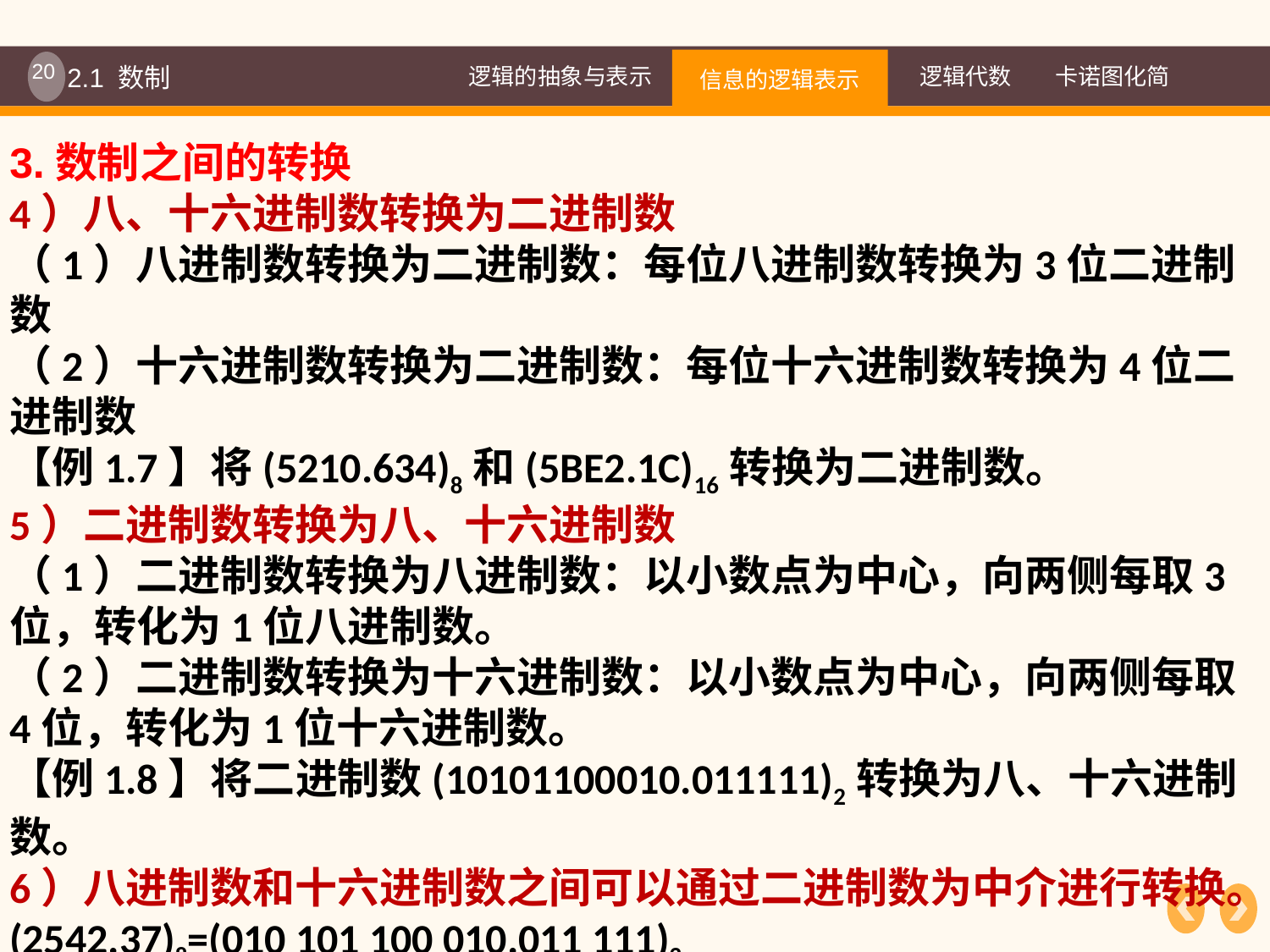

2.1 数制
3.数制之间的转换
4）八、十六进制数转换为二进制数
（1）八进制数转换为二进制数：每位八进制数转换为3位二进制数
（2）十六进制数转换为二进制数：每位十六进制数转换为4位二进制数
【例1.7】将(5210.634)8和(5BE2.1C)16转换为二进制数。
5）二进制数转换为八、十六进制数
（1）二进制数转换为八进制数：以小数点为中心，向两侧每取3位，转化为1位八进制数。
（2）二进制数转换为十六进制数：以小数点为中心，向两侧每取4位，转化为1位十六进制数。
【例1.8】将二进制数(10101100010.011111)2转换为八、十六进制数。
6）八进制数和十六进制数之间可以通过二进制数为中介进行转换。
(2542.37)8=(010 101 100 010.011 111)2
=(0101 0110 0010.0111 1100)2=(562.7C)16